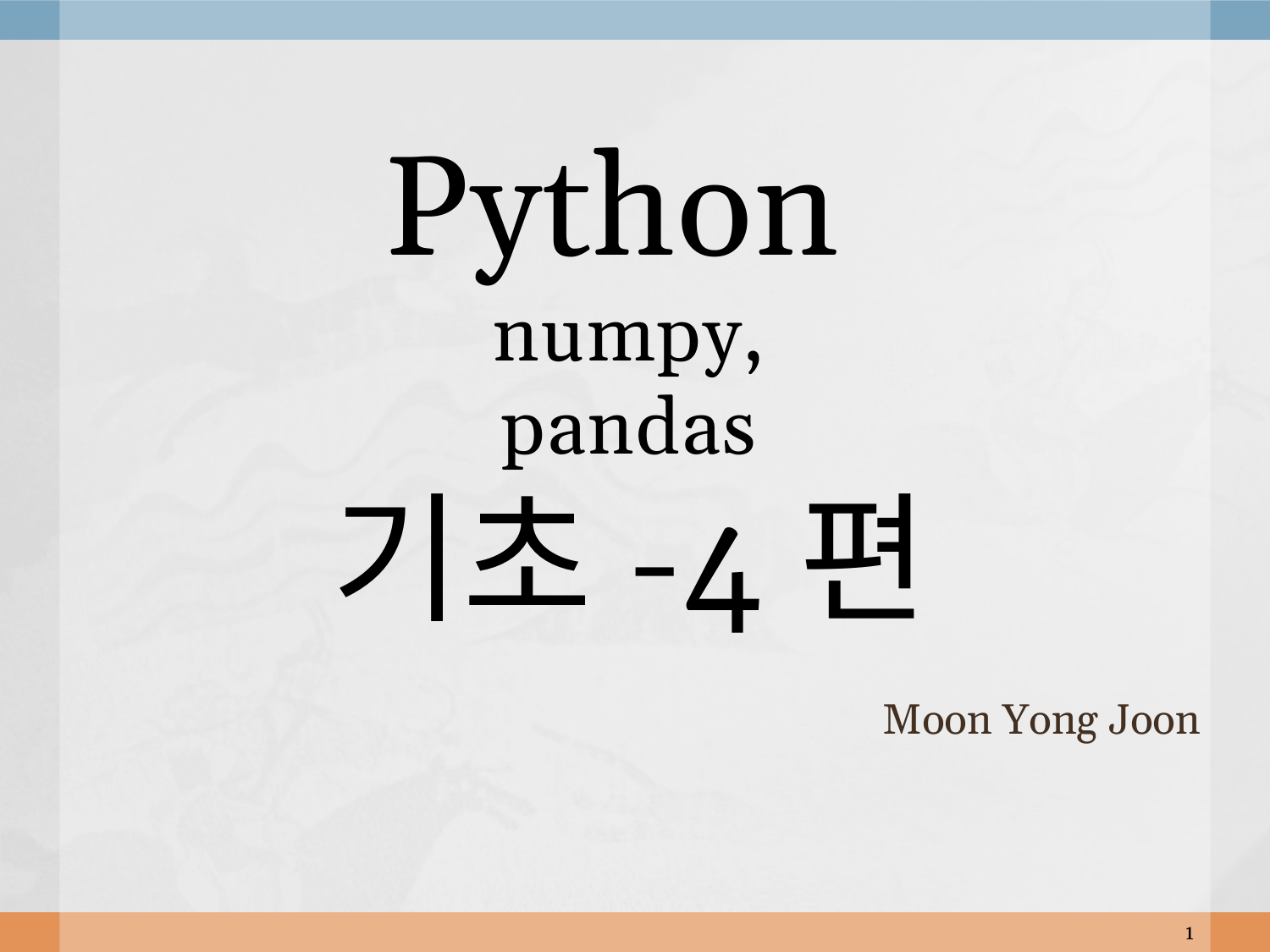

# Python numpy, pandas 기초-4편
Moon Yong Joon
1